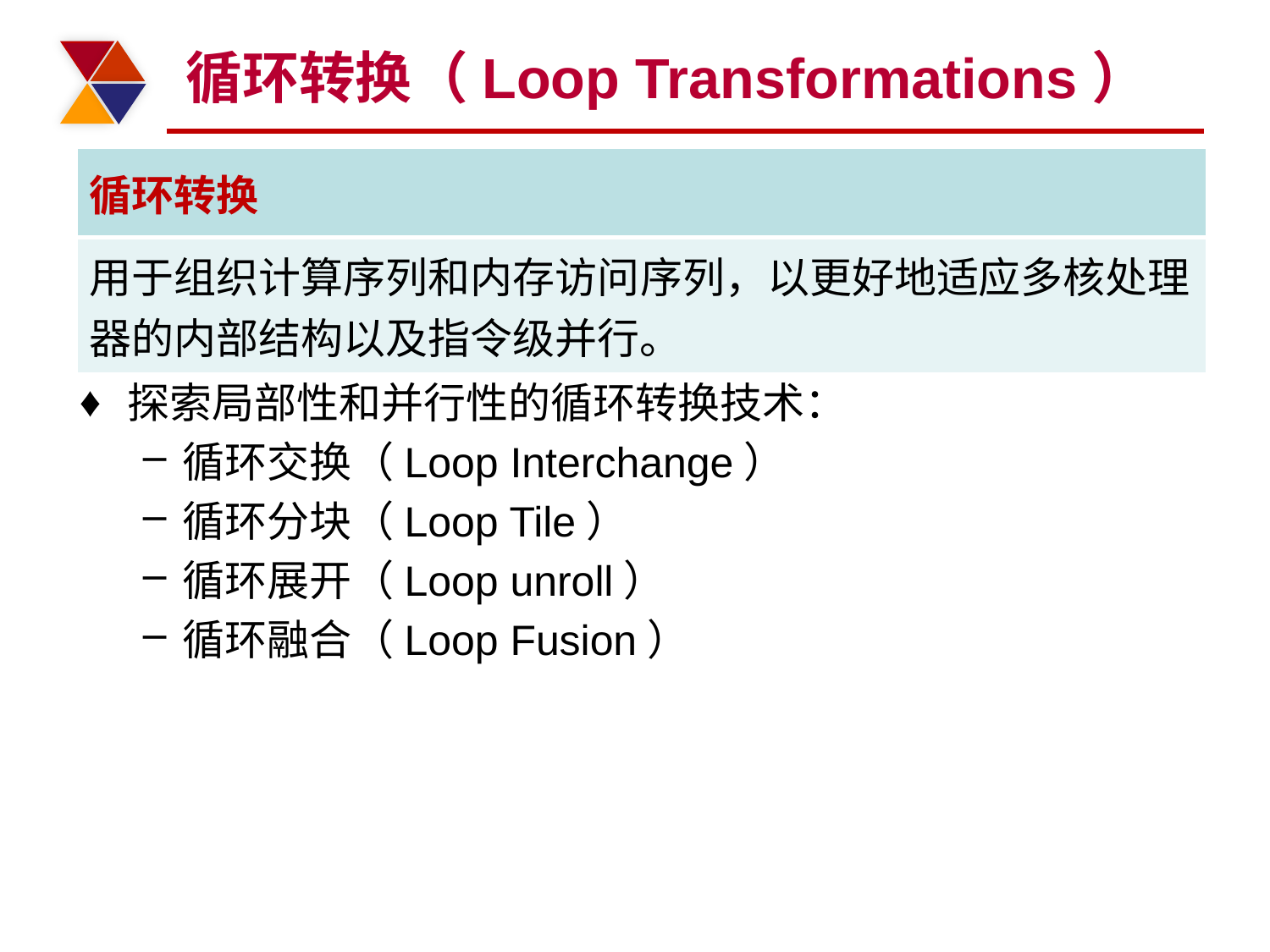

# 循环转换（Loop Transformations）
| 循环转换 |
| --- |
| 用于组织计算序列和内存访问序列，以更好地适应多核处理器的内部结构以及指令级并行。 |
探索局部性和并行性的循环转换技术：
循环交换（Loop Interchange）
循环分块（Loop Tile）
循环展开（Loop unroll）
循环融合（Loop Fusion）